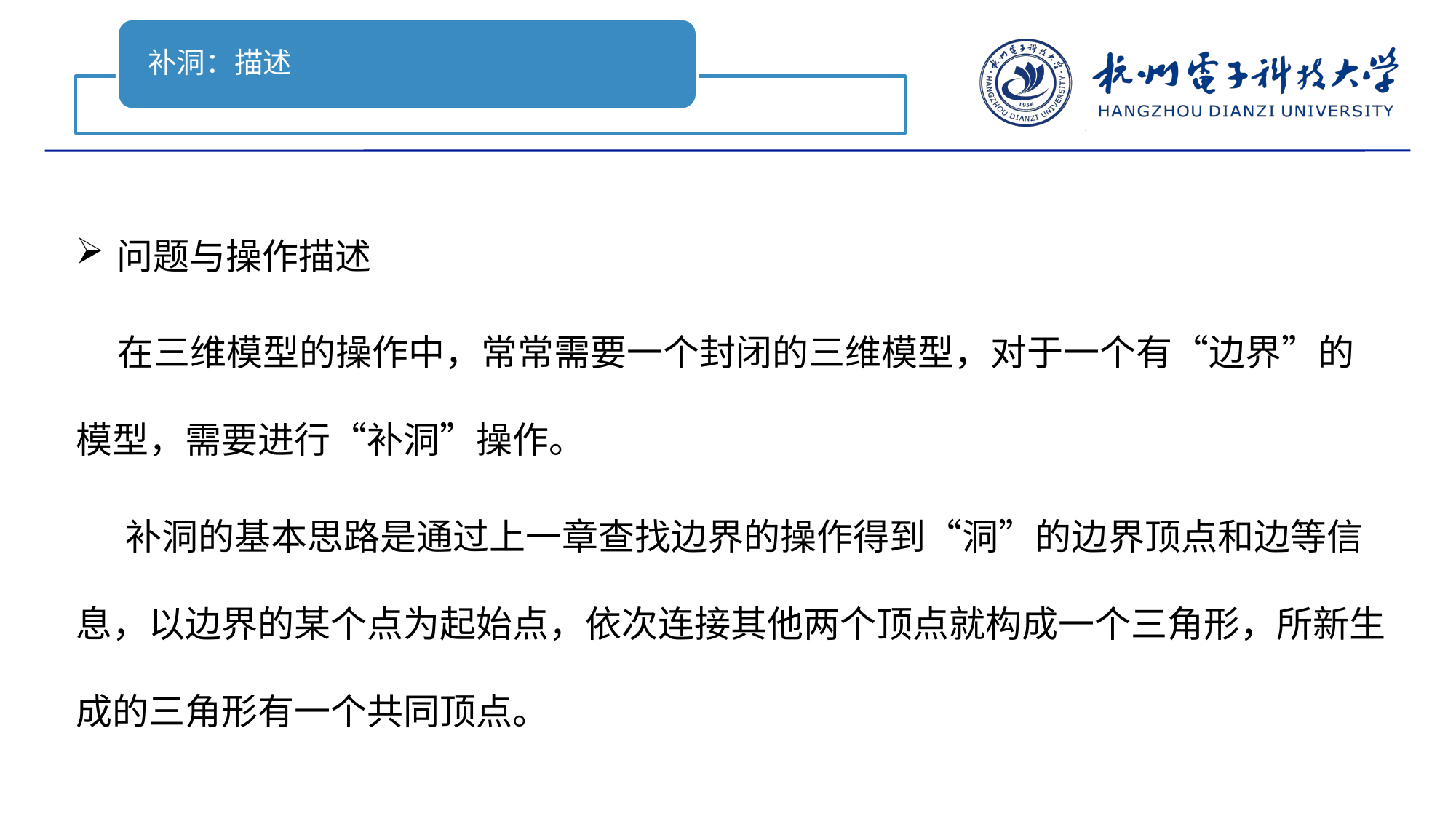

补洞：描述
问题与操作描述
    在三维模型的操作中，常常需要一个封闭的三维模型，对于一个有“边界”的模型，需要进行“补洞”操作。
     补洞的基本思路是通过上一章查找边界的操作得到“洞”的边界顶点和边等信息，以边界的某个点为起始点，依次连接其他两个顶点就构成一个三角形，所新生成的三角形有一个共同顶点。